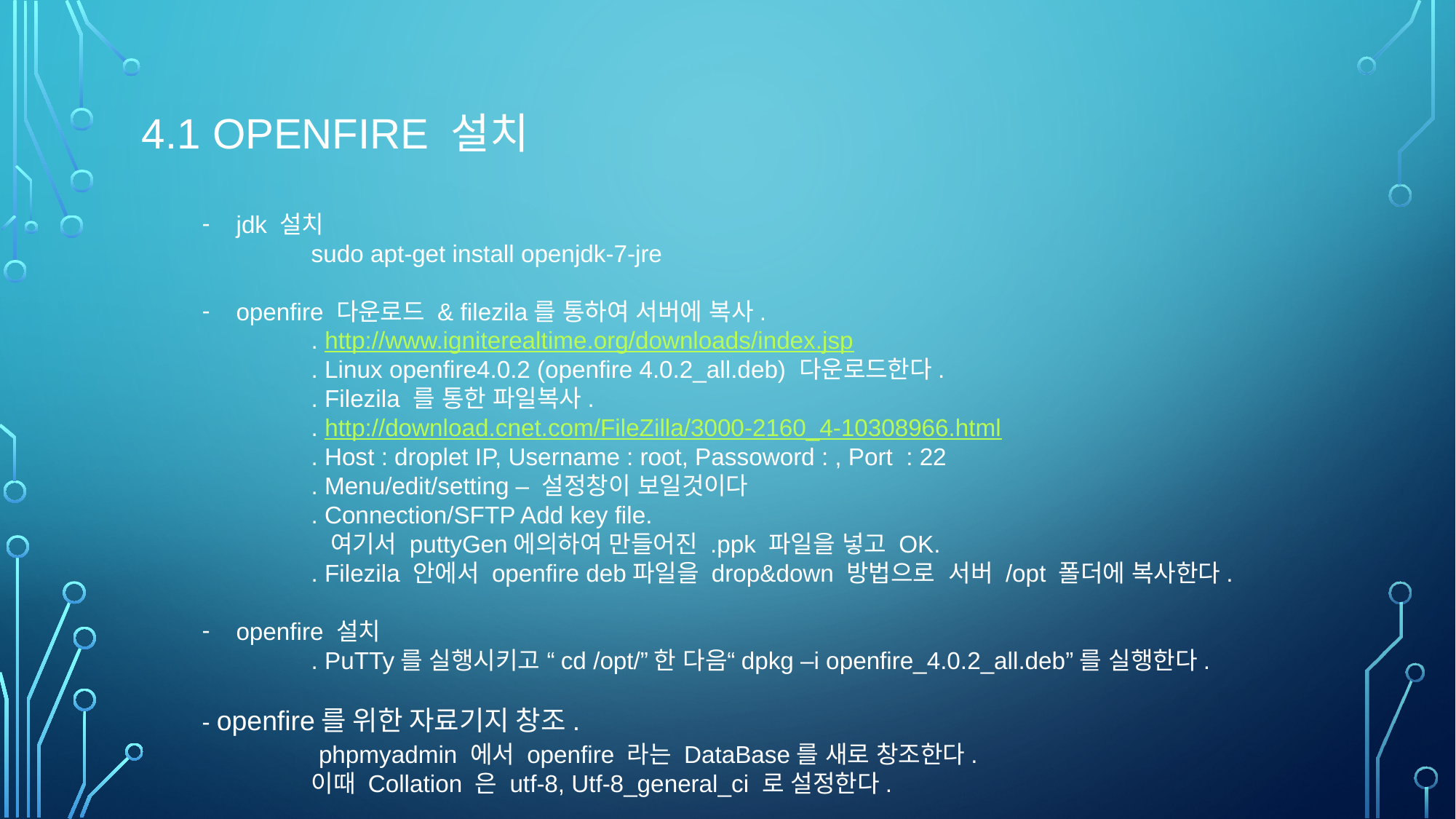

# 4.1 OPENFIRE 설치
jdk 설치
	sudo apt-get install openjdk-7-jre

openfire 다운로드 & filezila를 통하여 서버에 복사.
	. http://www.igniterealtime.org/downloads/index.jsp
	. Linux openfire4.0.2 (openfire 4.0.2_all.deb) 다운로드한다.
	. Filezila 를 통한 파일복사.
	. http://download.cnet.com/FileZilla/3000-2160_4-10308966.html
	. Host : droplet IP, Username : root, Passoword : , Port  : 22
	. Menu/edit/setting – 설정창이 보일것이다
	. Connection/SFTP Add key file.
	  여기서 puttyGen에의하여 만들어진 .ppk 파일을 넣고 OK.
	. Filezila 안에서 openfire deb파일을 drop&down 방법으로  서버 /opt 폴더에 복사한다.

openfire 설치
	. PuTTy를 실행시키고 “cd /opt/”한 다음“dpkg –i openfire_4.0.2_all.deb”를 실행한다.

- openfire를 위한 자료기지 창조.
	 phpmyadmin 에서 openfire 라는 DataBase를 새로 창조한다.
	이때 Collation 은 utf-8, Utf-8_general_ci 로 설정한다.